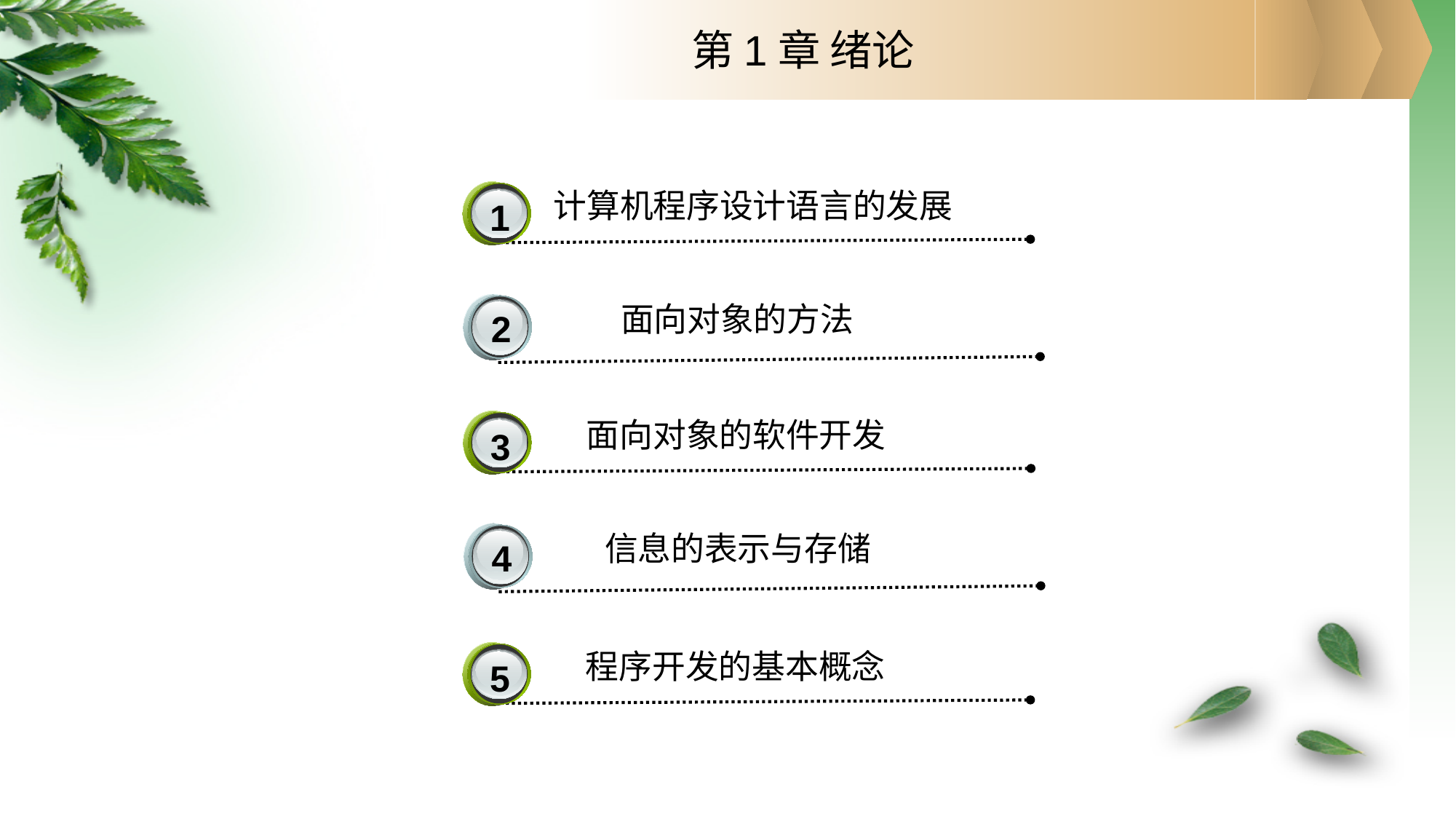

第1章 绪论
计算机程序设计语言的发展

1

面向对象的方法

2

面向对象的软件开发

3

信息的表示与存储

4

程序开发的基本概念

5